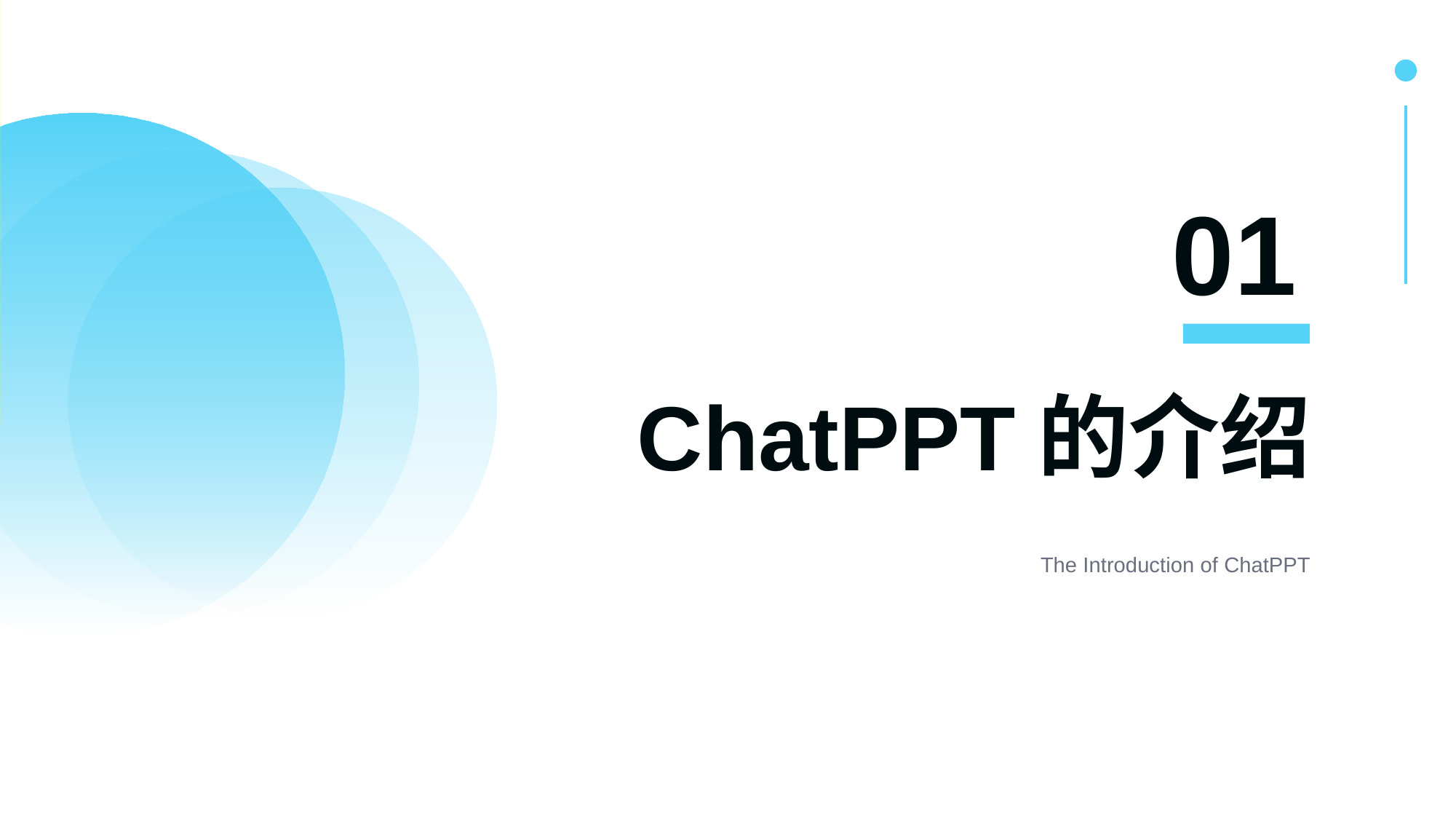

PPT章节
章节页是每个主要部分或章节的开头页，通常包含章节标题和章节数字/图标/图片（按需）。
此为说明标签，上传模版请勿粘贴。

01

ChatPPT的介绍
 The Introduction of ChatPPT